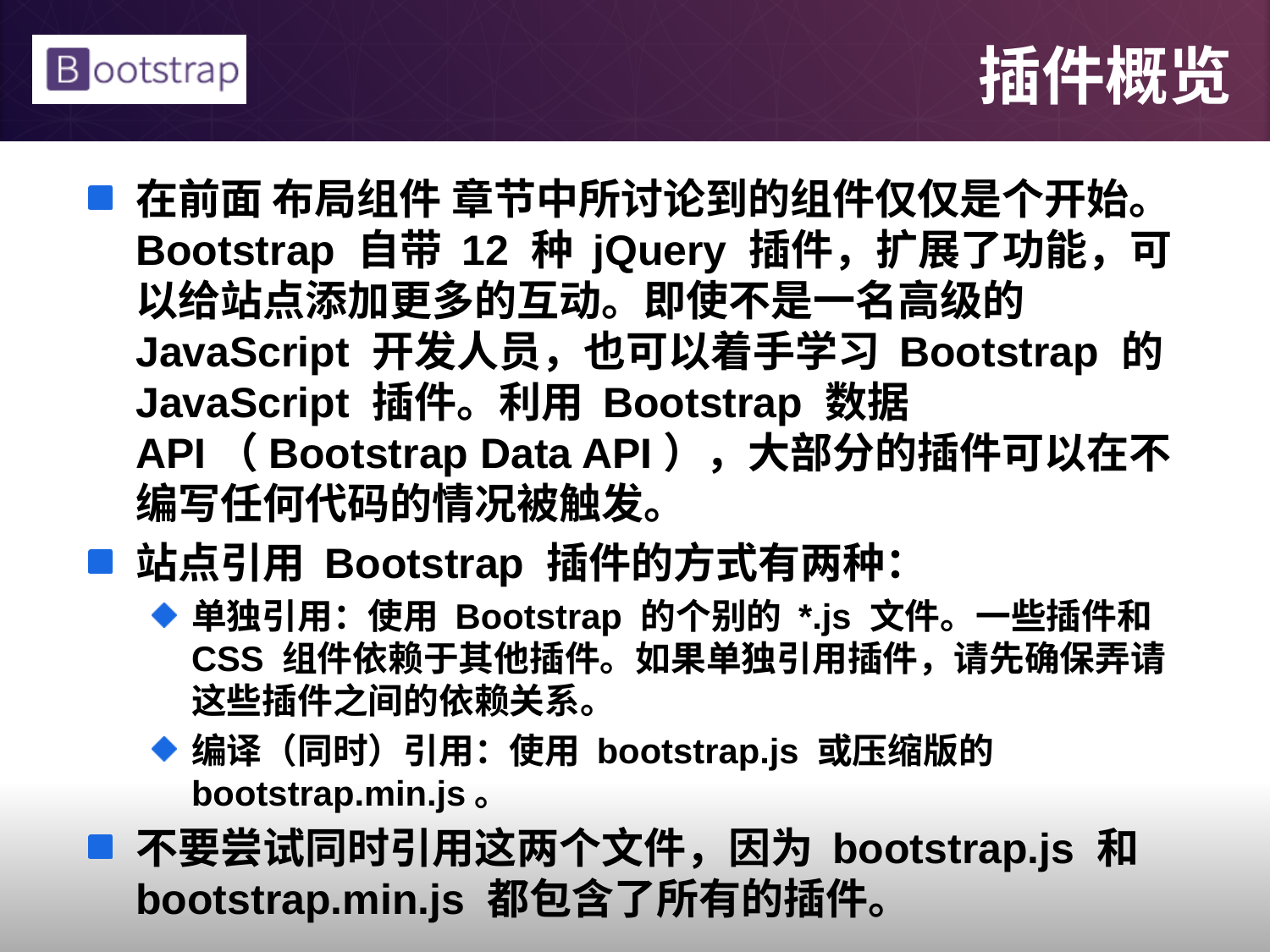

# 插件概览
在前面 布局组件 章节中所讨论到的组件仅仅是个开始。Bootstrap 自带 12 种 jQuery 插件，扩展了功能，可以给站点添加更多的互动。即使不是一名高级的 JavaScript 开发人员，也可以着手学习 Bootstrap 的 JavaScript 插件。利用 Bootstrap 数据 API（Bootstrap Data API），大部分的插件可以在不编写任何代码的情况被触发。
站点引用 Bootstrap 插件的方式有两种：
单独引用：使用 Bootstrap 的个别的 *.js 文件。一些插件和 CSS 组件依赖于其他插件。如果单独引用插件，请先确保弄请这些插件之间的依赖关系。
编译（同时）引用：使用 bootstrap.js 或压缩版的 bootstrap.min.js。
不要尝试同时引用这两个文件，因为 bootstrap.js 和 bootstrap.min.js 都包含了所有的插件。